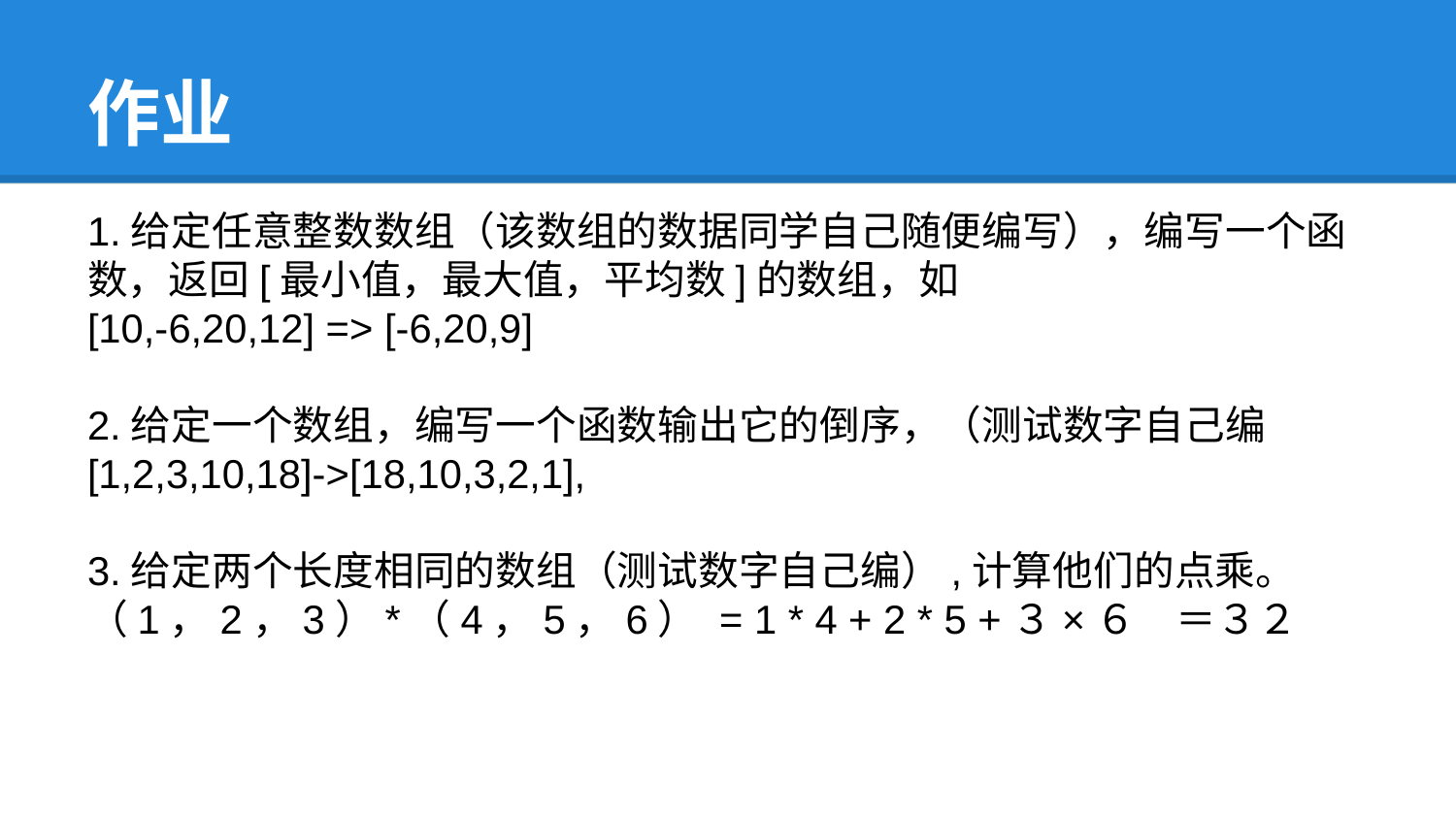

# 作业
1.给定任意整数数组（该数组的数据同学自己随便编写），编写一个函数，返回[最小值，最大值，平均数]的数组，如
[10,-6,20,12] => [-6,20,9]

2.给定一个数组，编写一个函数输出它的倒序，（测试数字自己编
[1,2,3,10,18]->[18,10,3,2,1],

3.给定两个长度相同的数组（测试数字自己编）,计算他们的点乘。（1，2，3）*（4，5，6） = 1 * 4 + 2 * 5 +３×６　＝３２